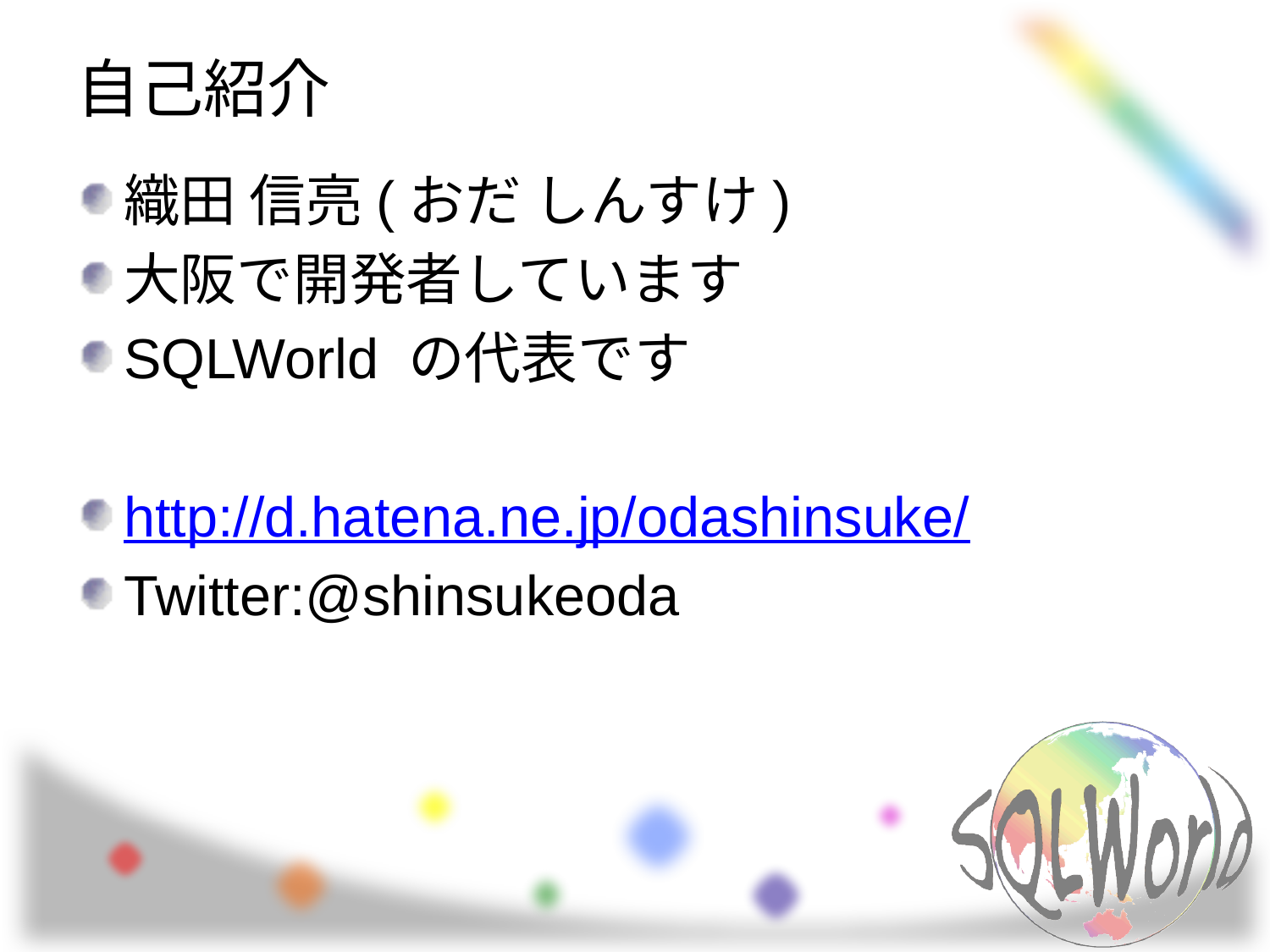

# 自己紹介
織田 信亮(おだ しんすけ)
大阪で開発者しています
SQLWorld の代表です

http://d.hatena.ne.jp/odashinsuke/
Twitter:@shinsukeoda